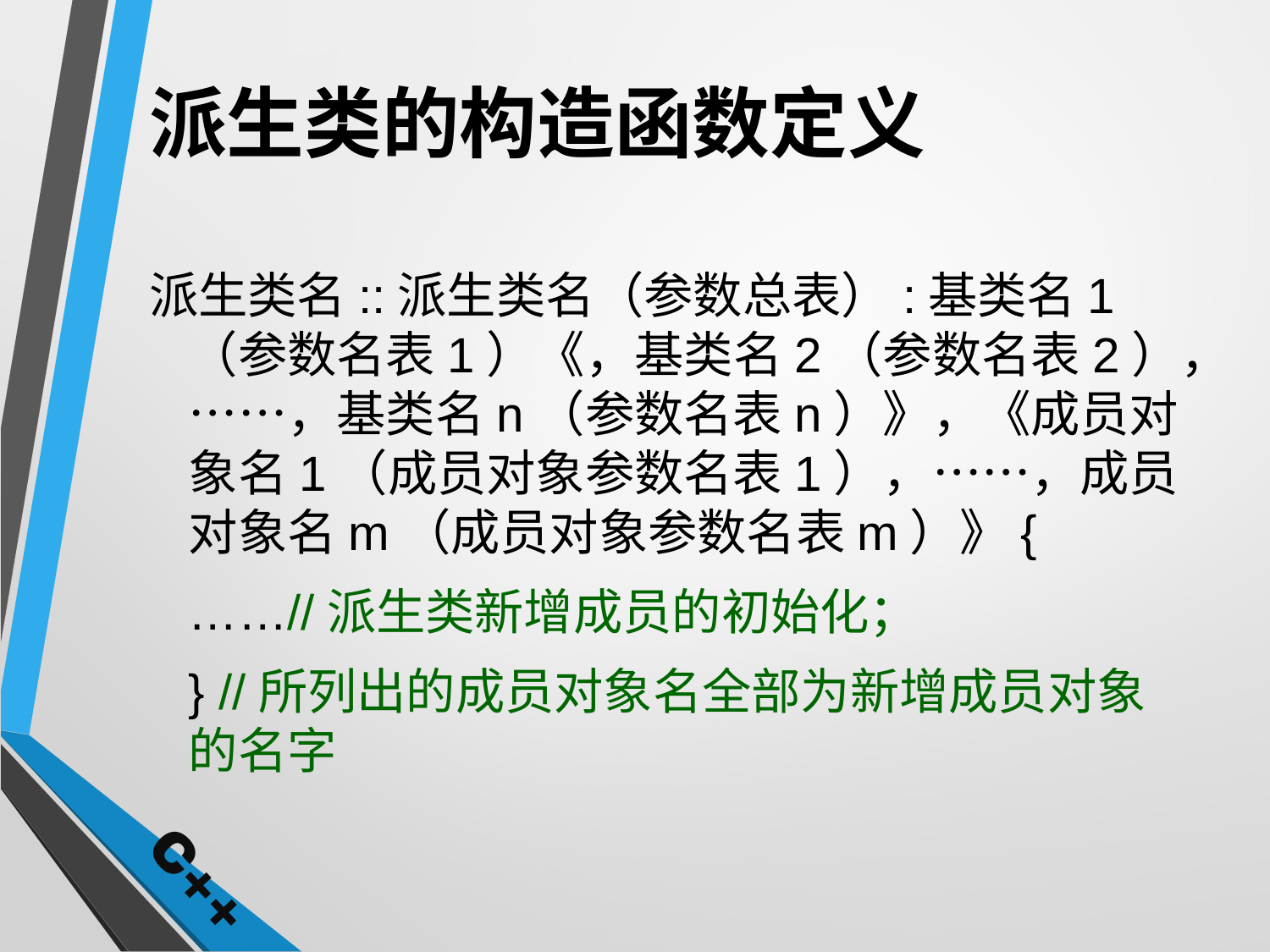

# 派生类的构造函数定义
派生类名::派生类名（参数总表）:基类名1（参数名表1）《，基类名2（参数名表2），……，基类名n（参数名表n）》，《成员对象名1（成员对象参数名表1），……，成员对象名m（成员对象参数名表m）》{
	……//派生类新增成员的初始化；
	} //所列出的成员对象名全部为新增成员对象的名字